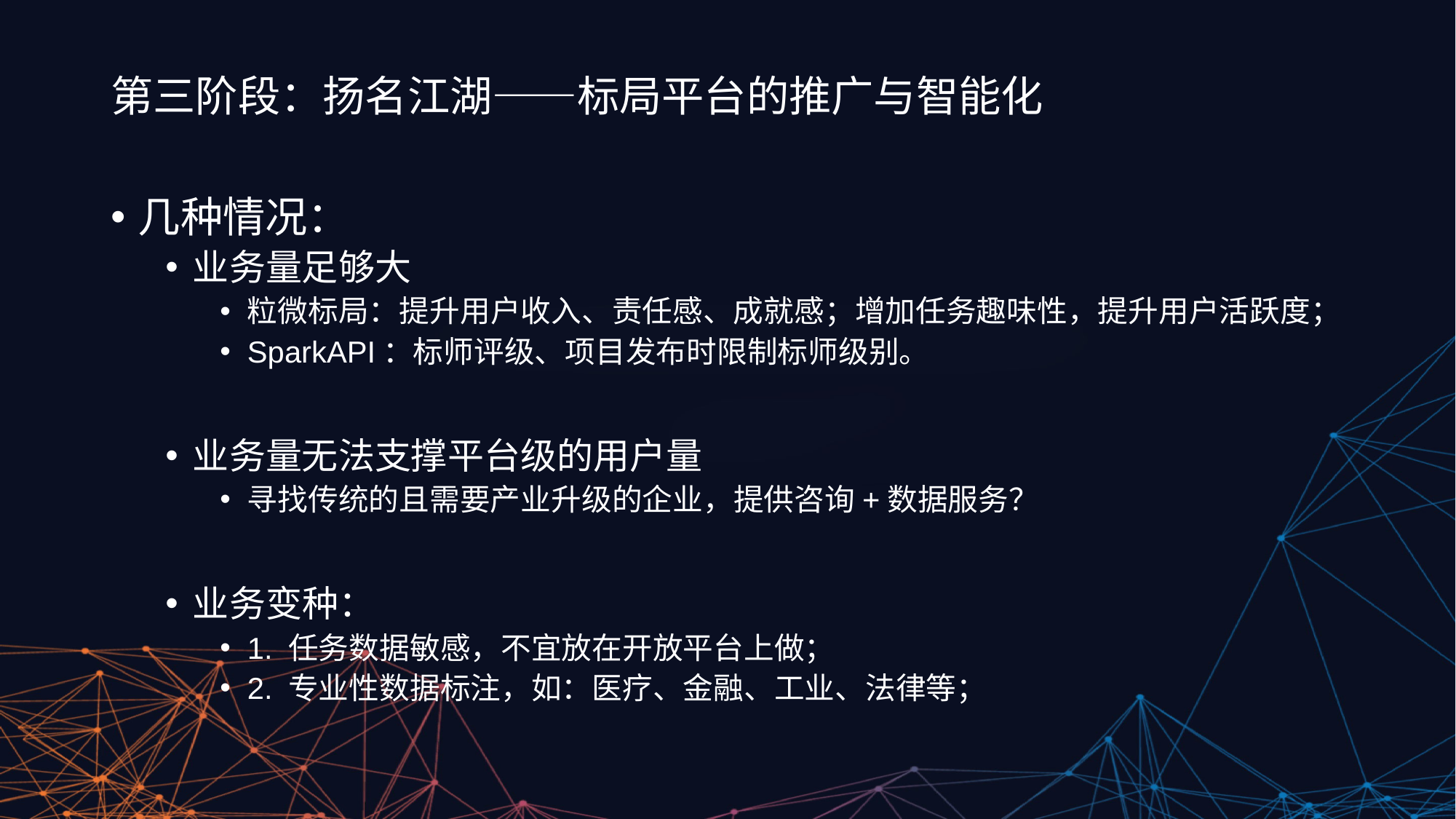

# 第三阶段：扬名江湖——标局平台的推广与智能化
几种情况：
业务量足够大
粒微标局：提升用户收入、责任感、成就感；增加任务趣味性，提升用户活跃度；
SparkAPI：标师评级、项目发布时限制标师级别。

业务量无法支撑平台级的用户量
寻找传统的且需要产业升级的企业，提供咨询+数据服务？

业务变种：
1. 任务数据敏感，不宜放在开放平台上做；
2. 专业性数据标注，如：医疗、金融、工业、法律等；